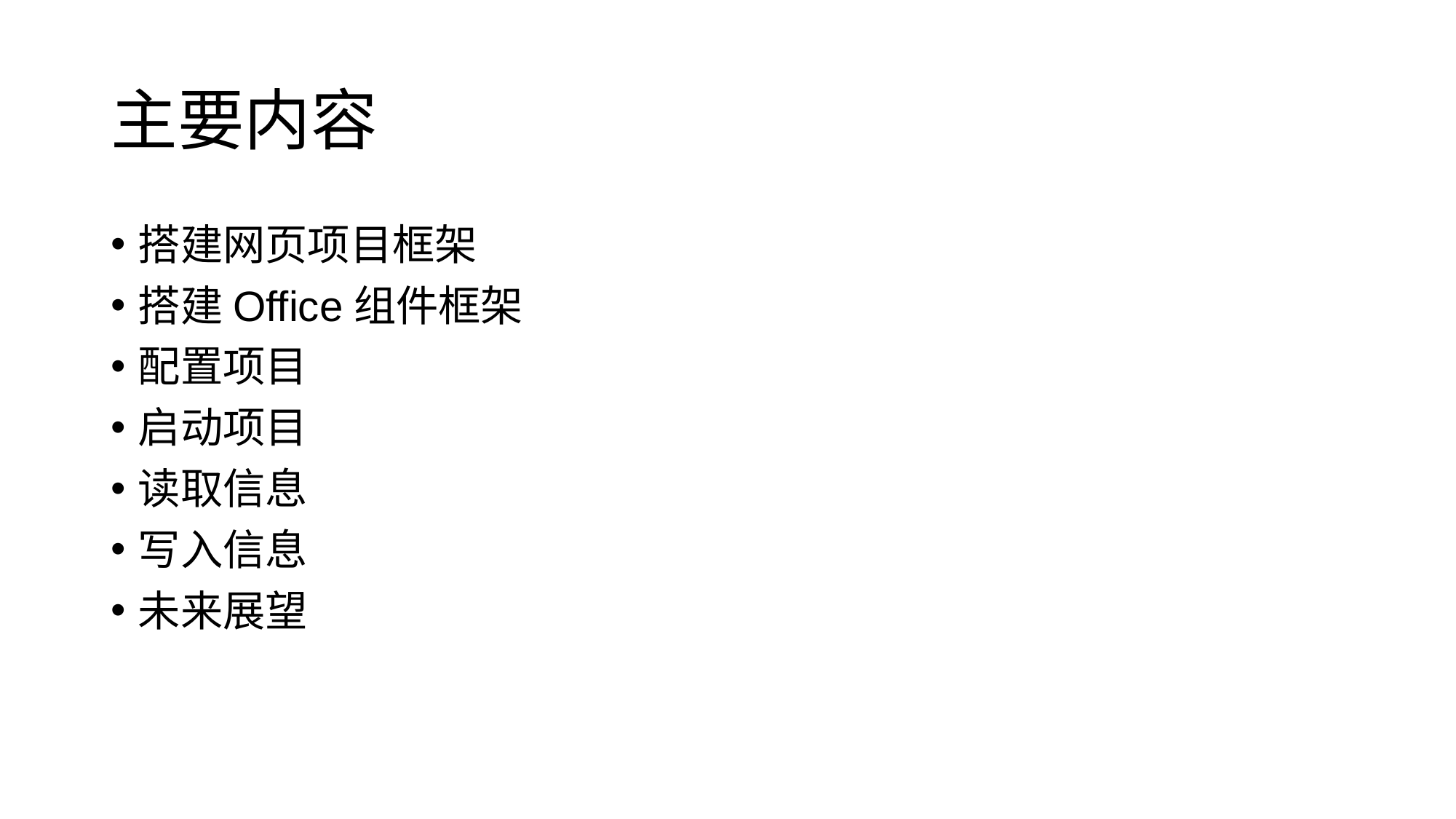

# 主要内容
搭建网页项目框架
搭建Office组件框架
配置项目
启动项目
读取信息
写入信息
未来展望